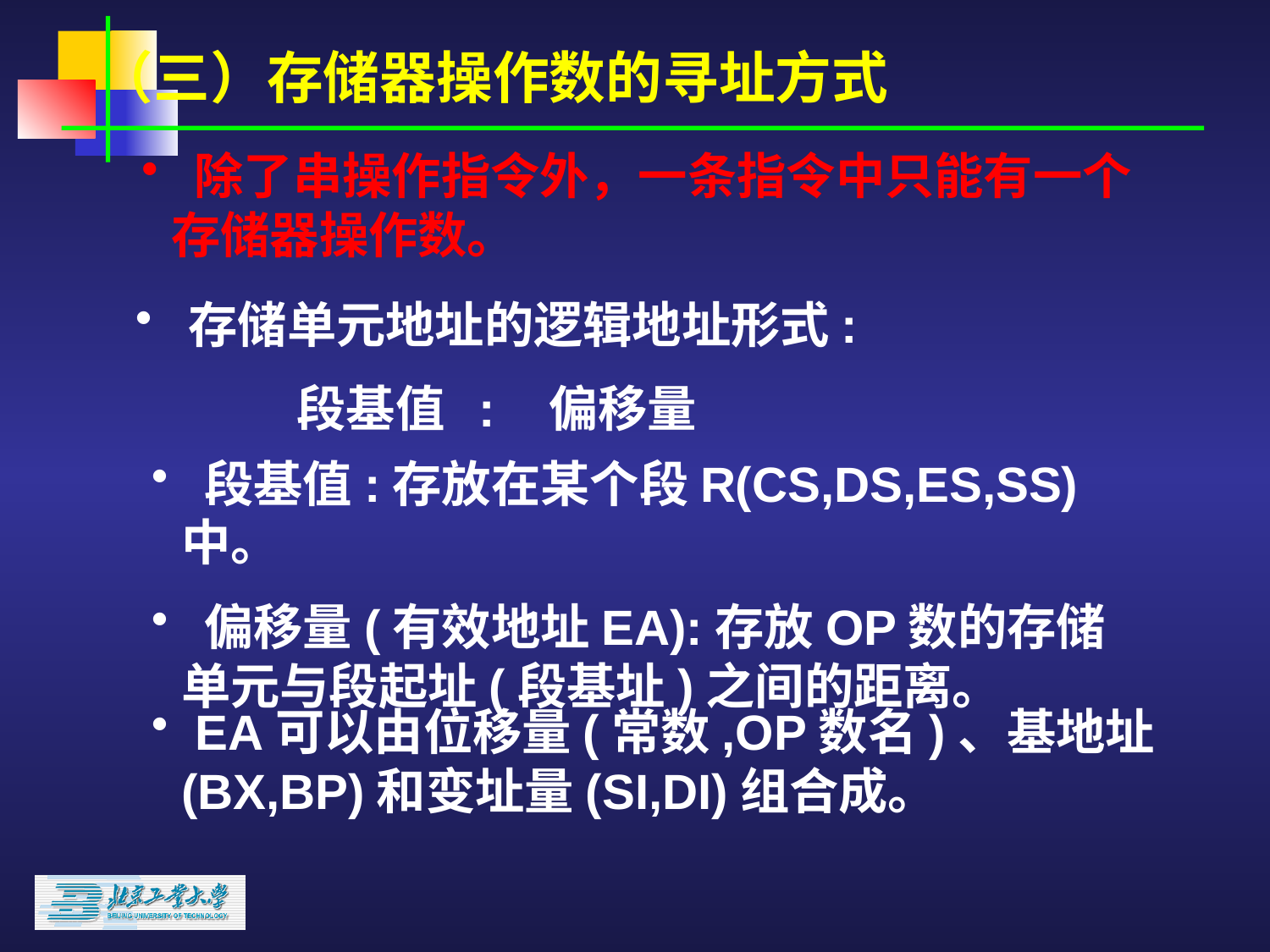

（三）存储器操作数的寻址方式
 除了串操作指令外，一条指令中只能有一个  存储器操作数。
 存储单元地址的逻辑地址形式:
段基值  :   偏移量
 段基值:存放在某个段R(CS,DS,ES,SS)中。
 偏移量(有效地址EA):存放OP数的存储单元与段起址(段基址)之间的距离。
 EA可以由位移量(常数,OP数名)、基地址(BX,BP)和变址量(SI,DI)组合成。